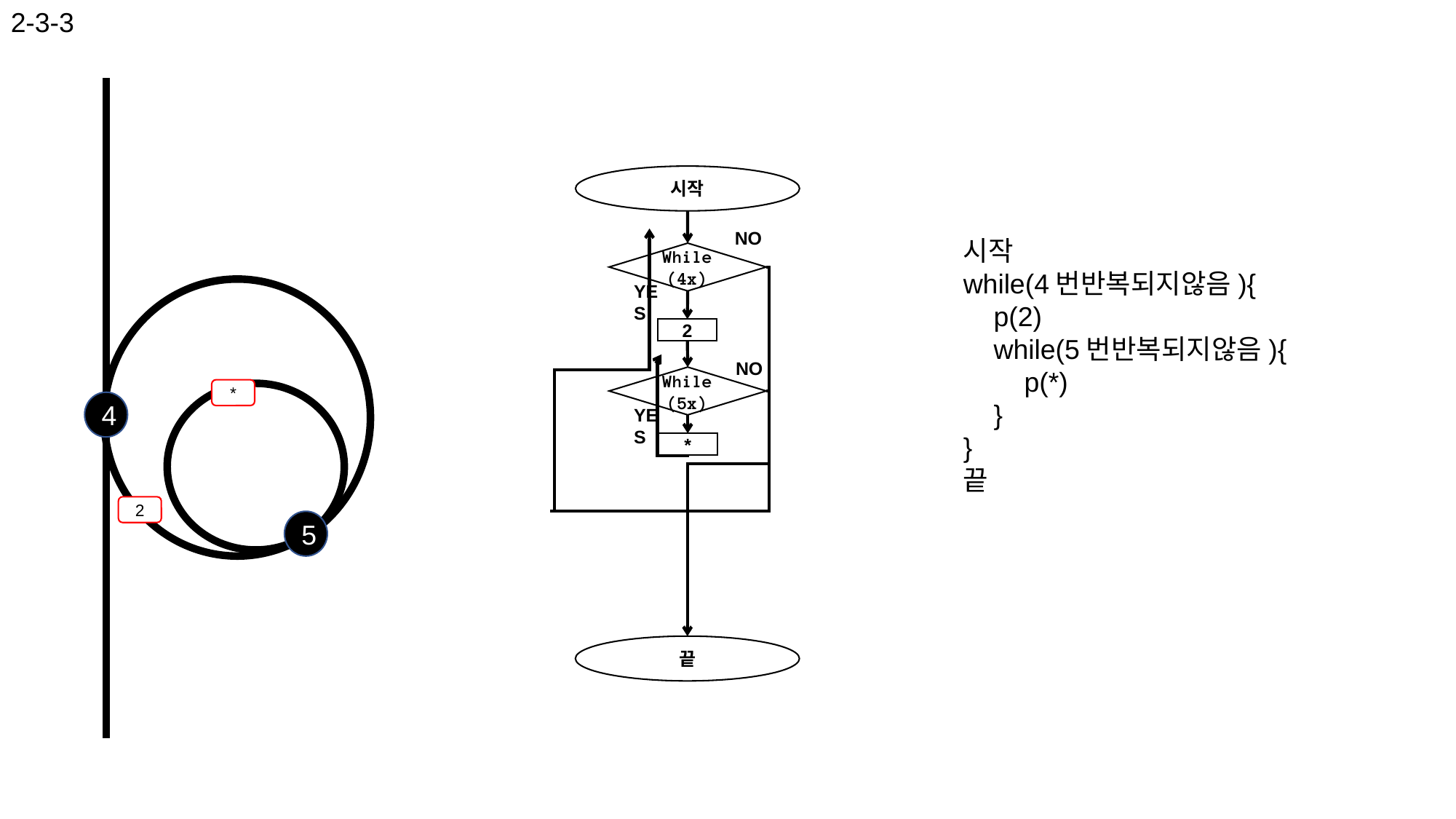

2-3-3
시작
NO
시작
while(4번반복되지않음){
    p(2)
    while(5번반복되지않음){
        p(*)
    }
}
끝

While(4x)
YES

2
NO
While(5x)
*

4
YES
*
2
5
끝